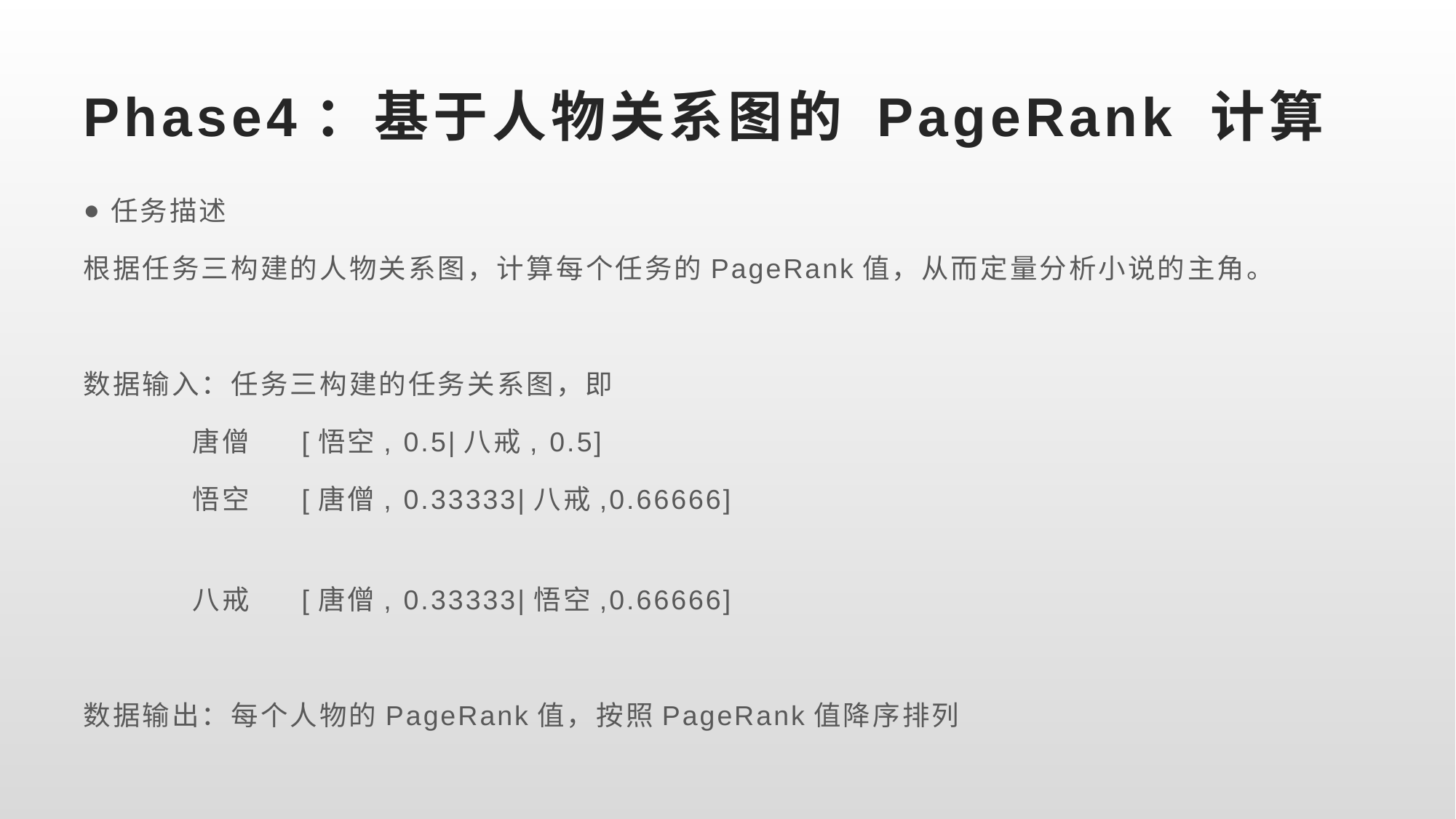

# Phase4：基于人物关系图的 PageRank 计算
任务描述
根据任务三构建的人物关系图，计算每个任务的PageRank值，从而定量分析小说的主角。

数据输入：任务三构建的任务关系图，即
	唐僧	[悟空, 0.5|八戒, 0.5]
	悟空	[唐僧, 0.33333|八戒,0.66666]
	八戒	[唐僧, 0.33333|悟空,0.66666]

数据输出：每个人物的PageRank值，按照PageRank值降序排列